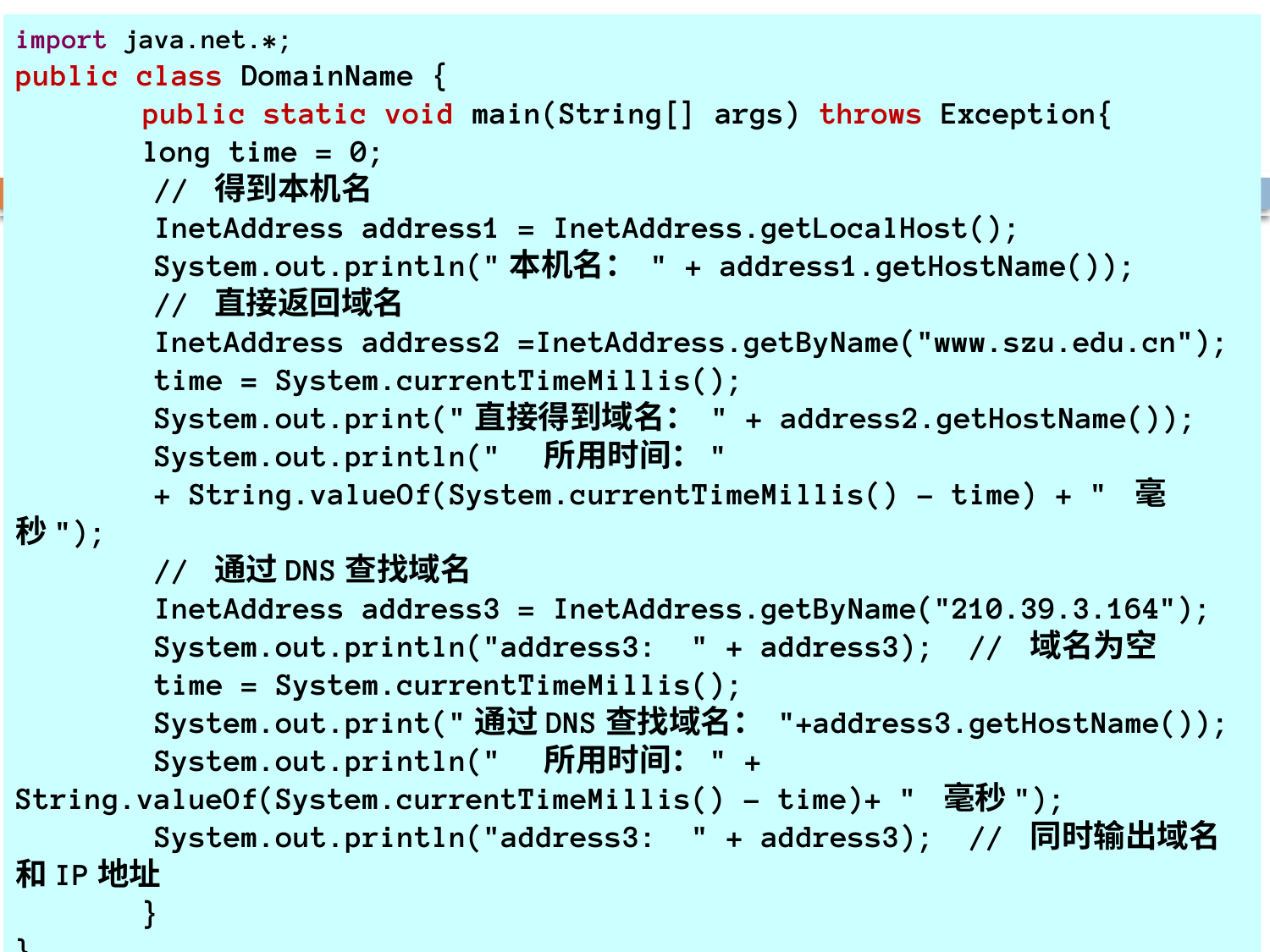

import java.net.*;
public class DomainName {
	public static void main(String[] args) throws Exception{
	long time = 0;
        // 得到本机名
        InetAddress address1 = InetAddress.getLocalHost();
        System.out.println("本机名： " + address1.getHostName());
        // 直接返回域名
        InetAddress address2 =InetAddress.getByName("www.szu.edu.cn");
        time = System.currentTimeMillis();
        System.out.print("直接得到域名： " + address2.getHostName());
        System.out.println("  所用时间："
        + String.valueOf(System.currentTimeMillis() - time) + " 毫秒");
        // 通过DNS查找域名
        InetAddress address3 = InetAddress.getByName("210.39.3.164");
        System.out.println("address3:  " + address3);  // 域名为空
        time = System.currentTimeMillis();
        System.out.print("通过DNS查找域名： "+address3.getHostName());
        System.out.println("  所用时间：" + String.valueOf(System.currentTimeMillis() - time)+ " 毫秒");
        System.out.println("address3:  " + address3);  // 同时输出域名和IP地址
	}
}
# 使用getHostName方法获得域名例子